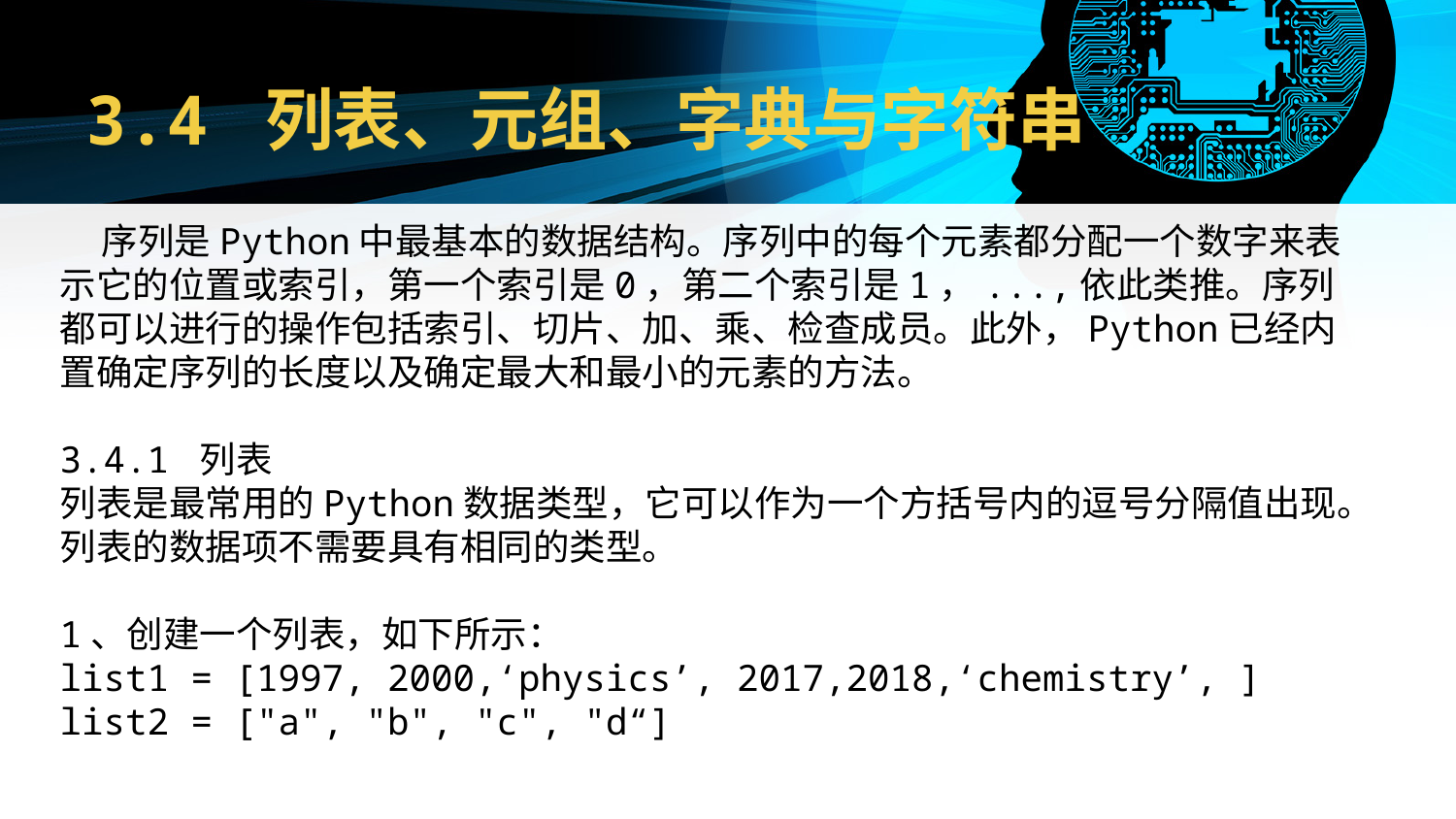

# 3.4 列表、元组、字典与字符串
    序列是Python中最基本的数据结构。序列中的每个元素都分配一个数字来表示它的位置或索引，第一个索引是0，第二个索引是1，...,依此类推。序列都可以进行的操作包括索引、切片、加、乘、检查成员。此外，Python已经内置确定序列的长度以及确定最大和最小的元素的方法。

3.4.1 列表
列表是最常用的Python数据类型，它可以作为一个方括号内的逗号分隔值出现。列表的数据项不需要具有相同的类型。

1、创建一个列表，如下所示：
list1 = [1997, 2000,‘physics’, 2017,2018,‘chemistry’, ]
list2 = ["a", "b", "c", "d“]